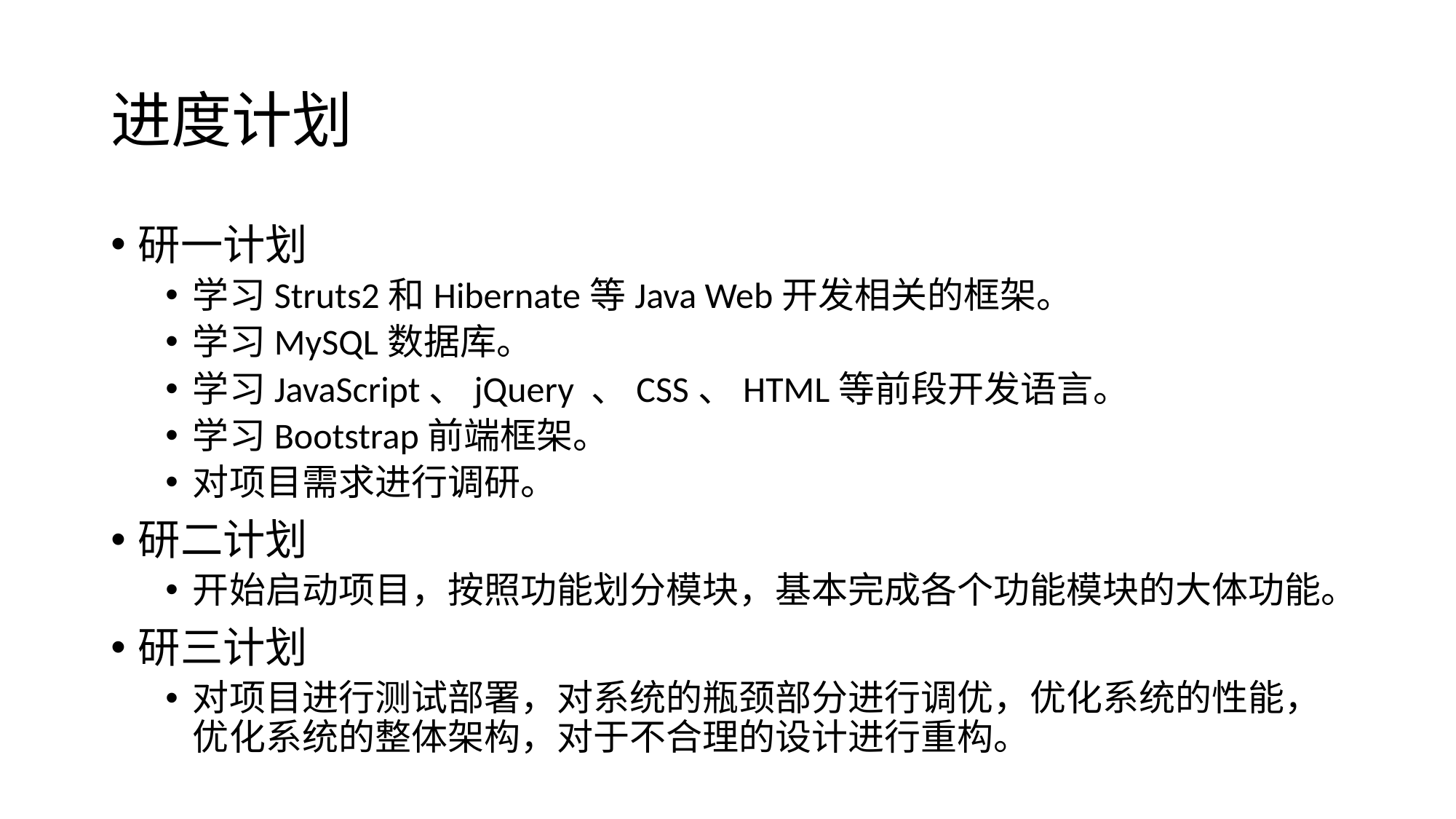

# 进度计划
研一计划
学习Struts2和Hibernate等Java Web开发相关的框架。
学习MySQL数据库。
学习JavaScript、jQuery 、CSS、HTML等前段开发语言。
学习Bootstrap前端框架。
对项目需求进行调研。
研二计划
开始启动项目，按照功能划分模块，基本完成各个功能模块的大体功能。
研三计划
对项目进行测试部署，对系统的瓶颈部分进行调优，优化系统的性能，优化系统的整体架构，对于不合理的设计进行重构。